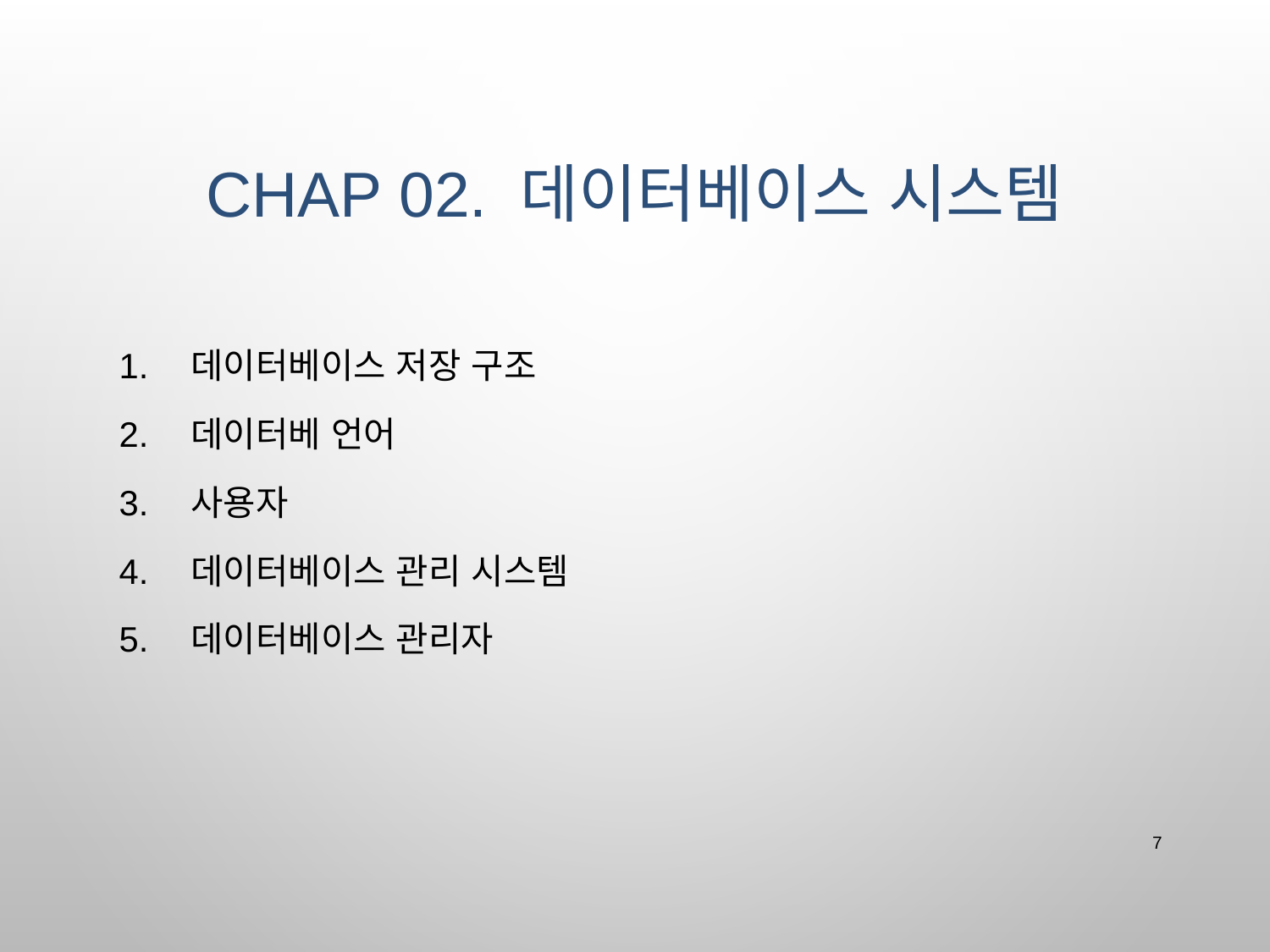

# Chap 02. 데이터베이스 시스템
데이터베이스 저장 구조
데이터베 언어
사용자
데이터베이스 관리 시스템
데이터베이스 관리자
7